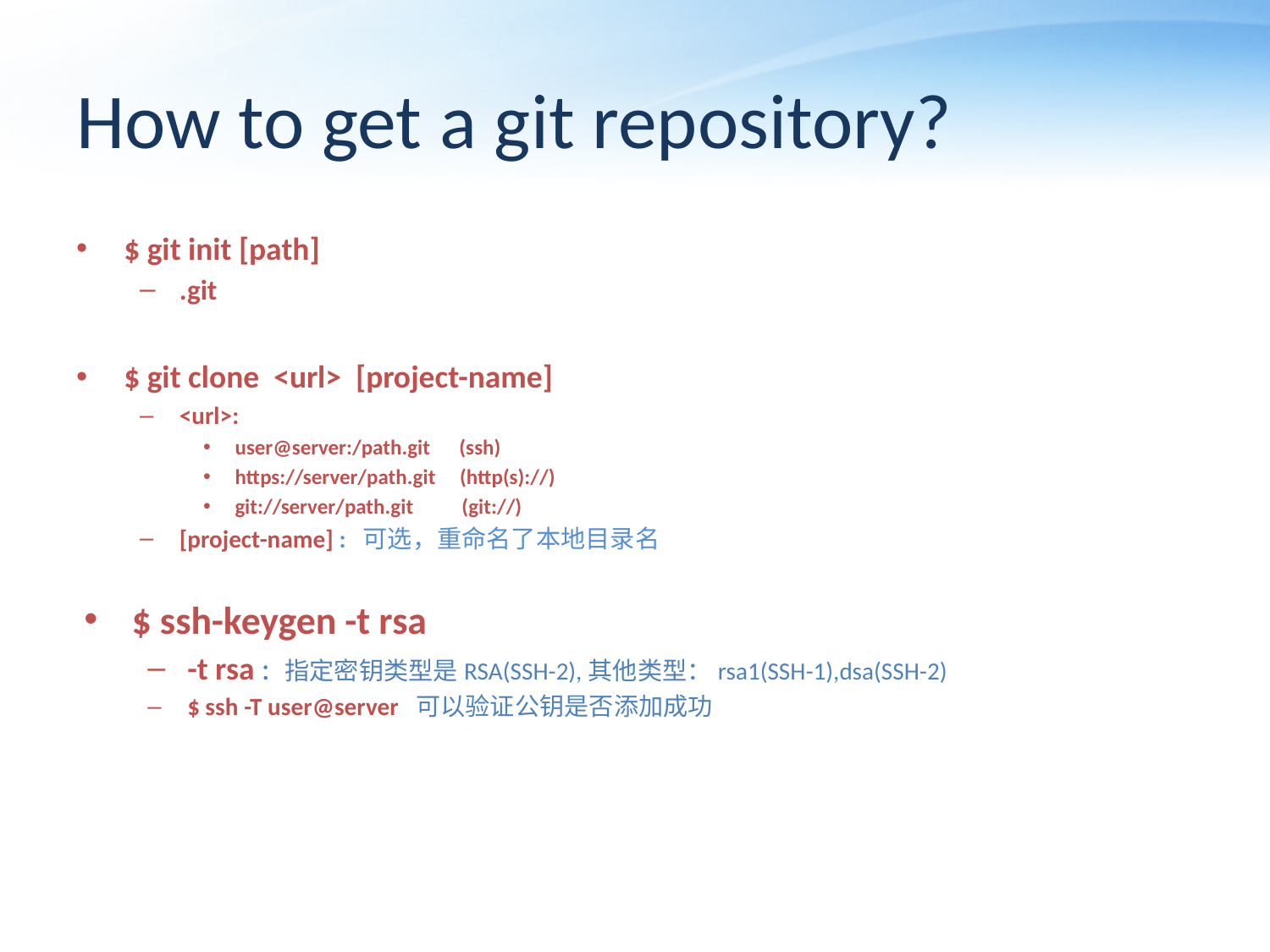

# How to get a git repository?
$ git init [path]
.git

$ git clone  <url>  [project-name]
<url>:
user@server:/path.git      (ssh)
https://server/path.git     (http(s)://)
git://server/path.git          (git://)
[project-name] :  可选，重命名了本地目录名

$ ssh-keygen -t rsa
-t rsa : 指定密钥类型是RSA(SSH-2),其他类型：rsa1(SSH-1),dsa(SSH-2)
$ ssh -T user@server  可以验证公钥是否添加成功